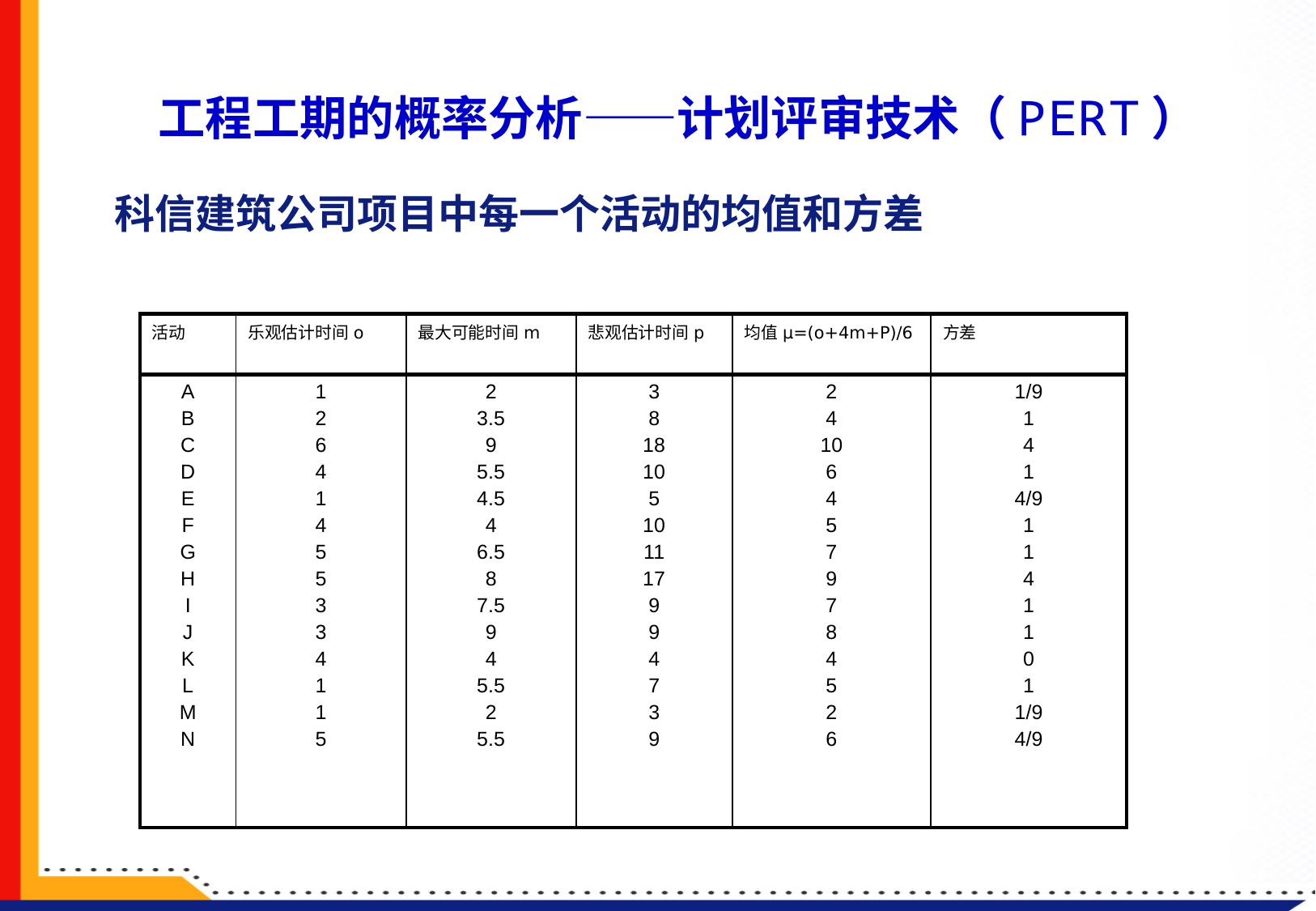

工程工期的概率分析——计划评审技术（PERT）
科信建筑公司项目中每一个活动的均值和方差
| 活动 | 乐观估计时间o | 最大可能时间m | 悲观估计时间p | 均值μ=(o+4m+P)/6 | 方差 |
| --- | --- | --- | --- | --- | --- |
| A B C D E F G H I J K L M N | 1 2 6 4 1 4 5 5 3 3 4 1 1 5 | 2 3.5 9 5.5 4.5 4 6.5 8 7.5 9 4 5.5 2 5.5 | 3 8 18 10 5 10 11 17 9 9 4 7 3 9 | 2 4 10 6 4 5 7 9 7 8 4 5 2 6 | 1/9 1 4 1 4/9 1 1 4 1 1 0 1 1/9 4/9 |